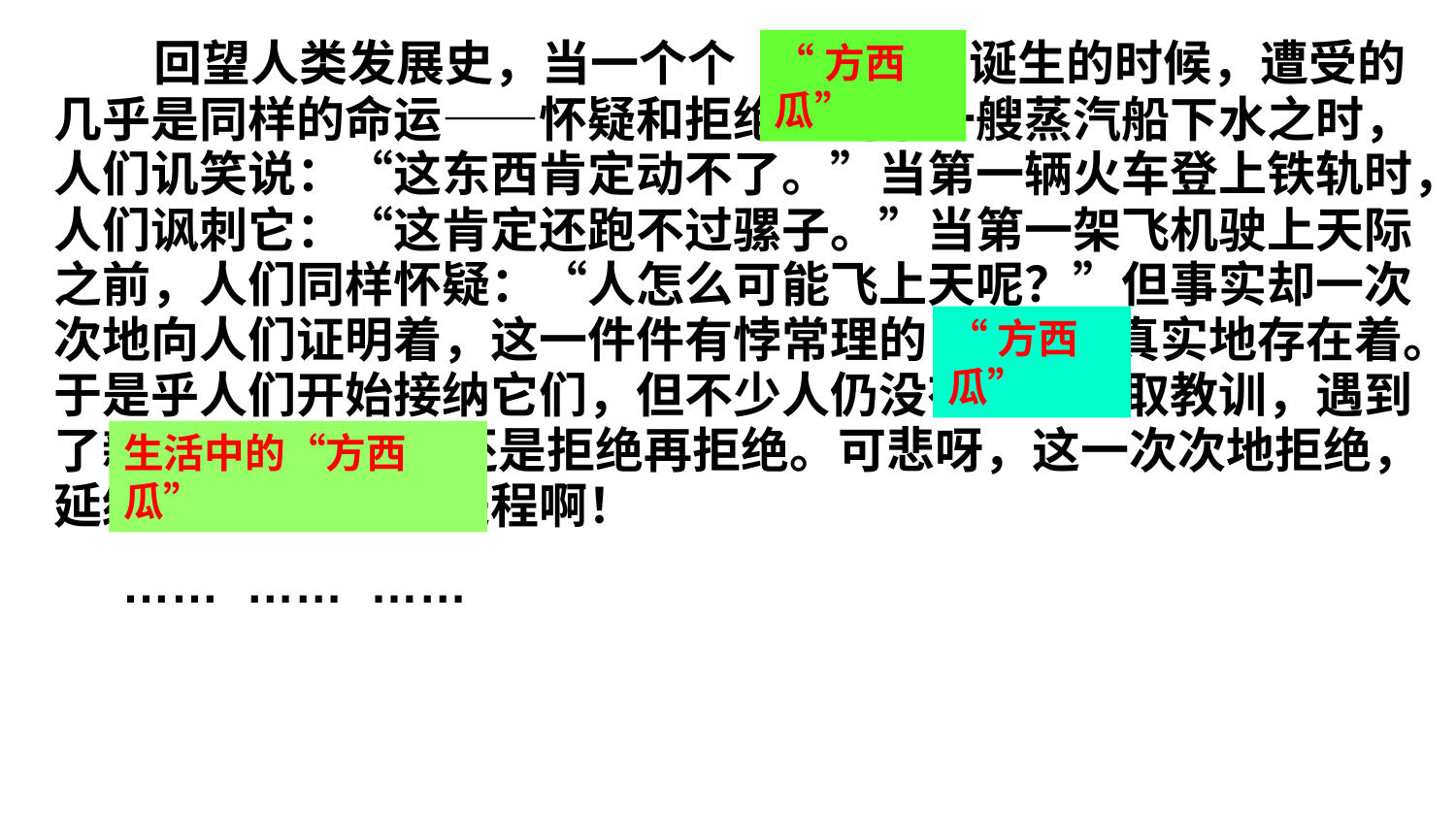

回望人类发展史，当一个个    新事物    诞生的时候，遭受的几乎是同样的命运——怀疑和拒绝。当第一艘蒸汽船下水之时，人们讥笑说：“这东西肯定动不了。”当第一辆火车登上铁轨时，人们讽刺它：“这肯定还跑不过骡子。”当第一架飞机驶上天际之前，人们同样怀疑：“人怎么可能飞上天呢？”但事实却一次次地向人们证明着，这一件件有悖常理的    事物    真实地存在着。于是乎人们开始接纳它们，但不少人仍没有从中吸取教训，遇到了新    生     事    物 还是拒绝再拒绝。可悲呀，这一次次地拒绝，延缓了多少文明的进程啊！
     ……  ……  ……
“方西瓜”
“方西瓜”
生活中的“方西瓜”